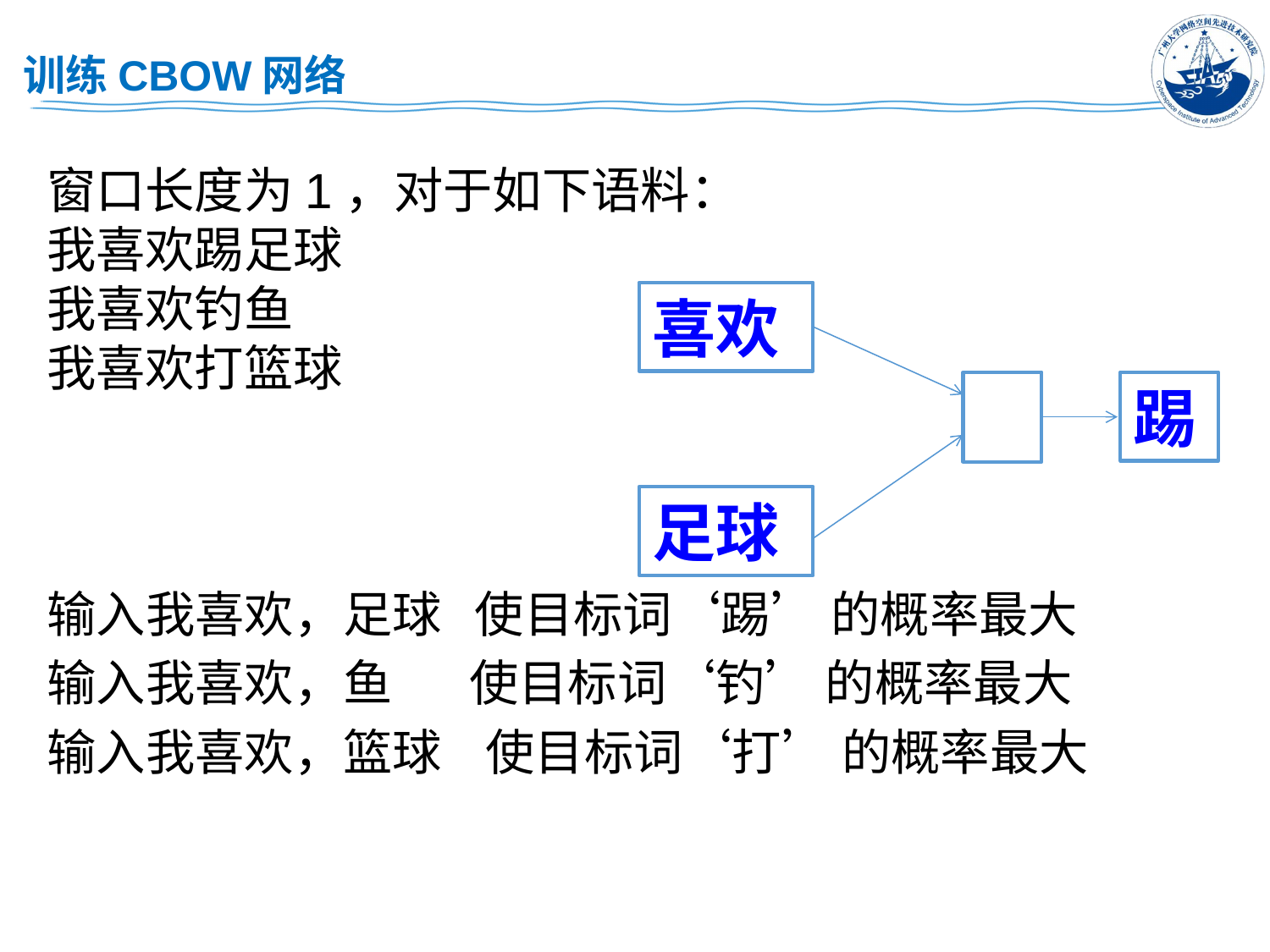

# 训练CBOW网络
窗口长度为1，对于如下语料：
我喜欢踢足球
我喜欢钓鱼
我喜欢打篮球

喜欢

踢
足球
输入我喜欢，足球   使目标词‘踢’ 的概率最大
输入我喜欢，鱼       使目标词‘钓’ 的概率最大
输入我喜欢，篮球    使目标词‘打’ 的概率最大